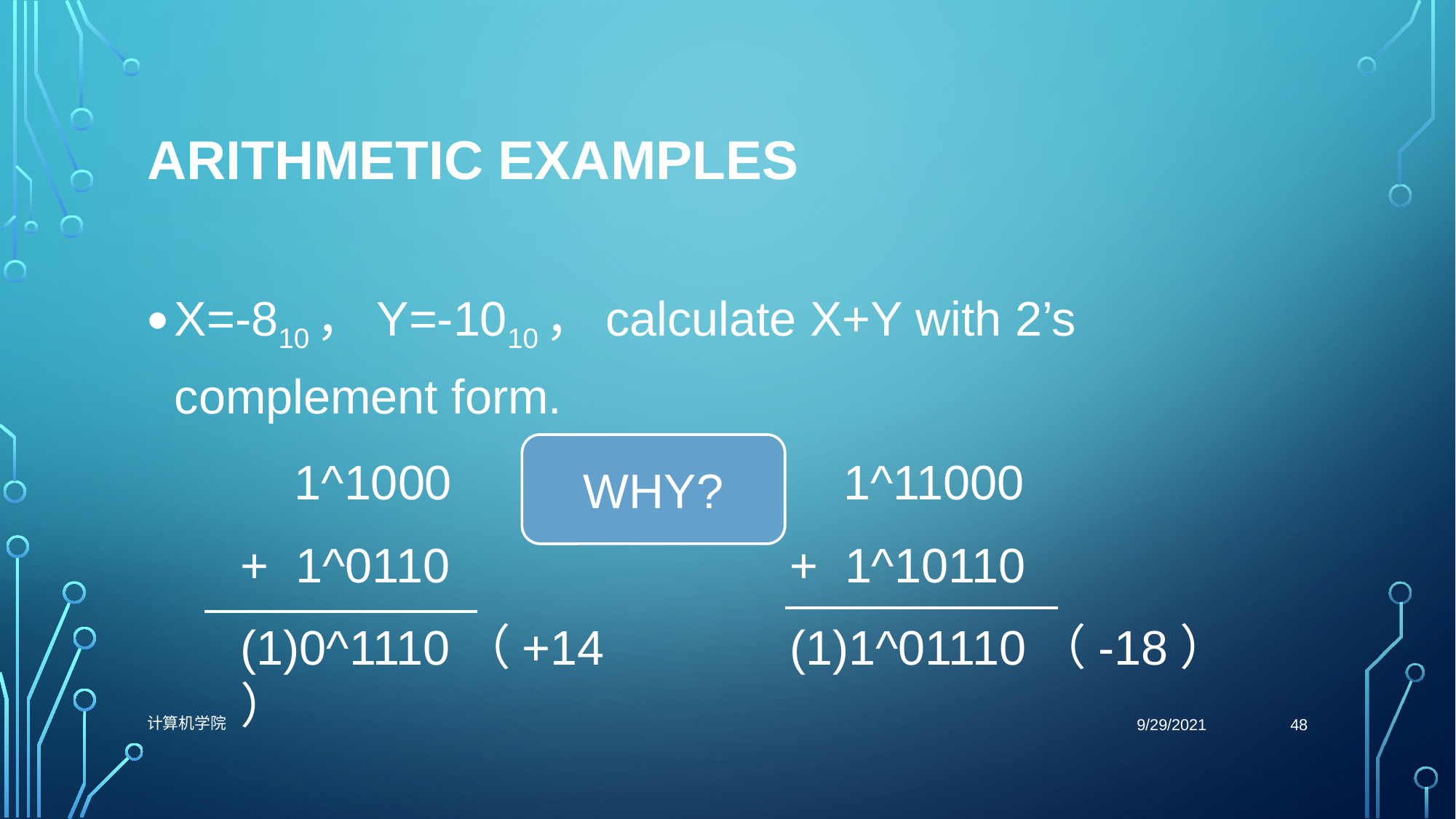

# Arithmetic examples
X=-810，Y=-1010，calculate X+Y with 2’s complement form.
WHY?
    1^1000
+  1^0110
(1)0^1110（+14）
    1^11000
+  1^10110
(1)1^01110（-18）
48
计算机学院
9/29/2021